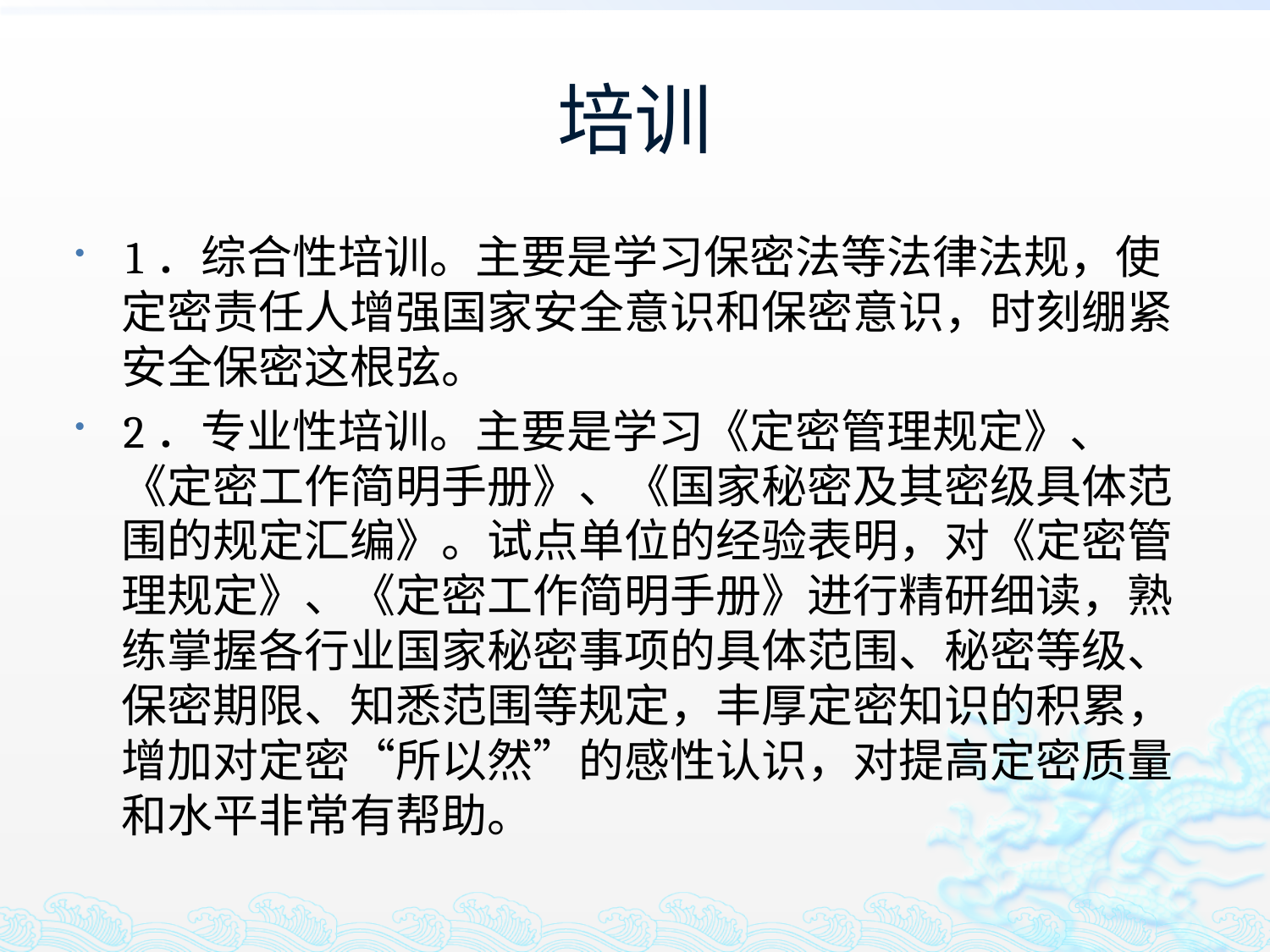

# 培训
1．综合性培训。主要是学习保密法等法律法规，使定密责任人增强国家安全意识和保密意识，时刻绷紧安全保密这根弦。
2．专业性培训。主要是学习《定密管理规定》、《定密工作简明手册》、《国家秘密及其密级具体范围的规定汇编》。试点单位的经验表明，对《定密管理规定》、《定密工作简明手册》进行精研细读，熟练掌握各行业国家秘密事项的具体范围、秘密等级、保密期限、知悉范围等规定，丰厚定密知识的积累，增加对定密“所以然”的感性认识，对提高定密质量和水平非常有帮助。